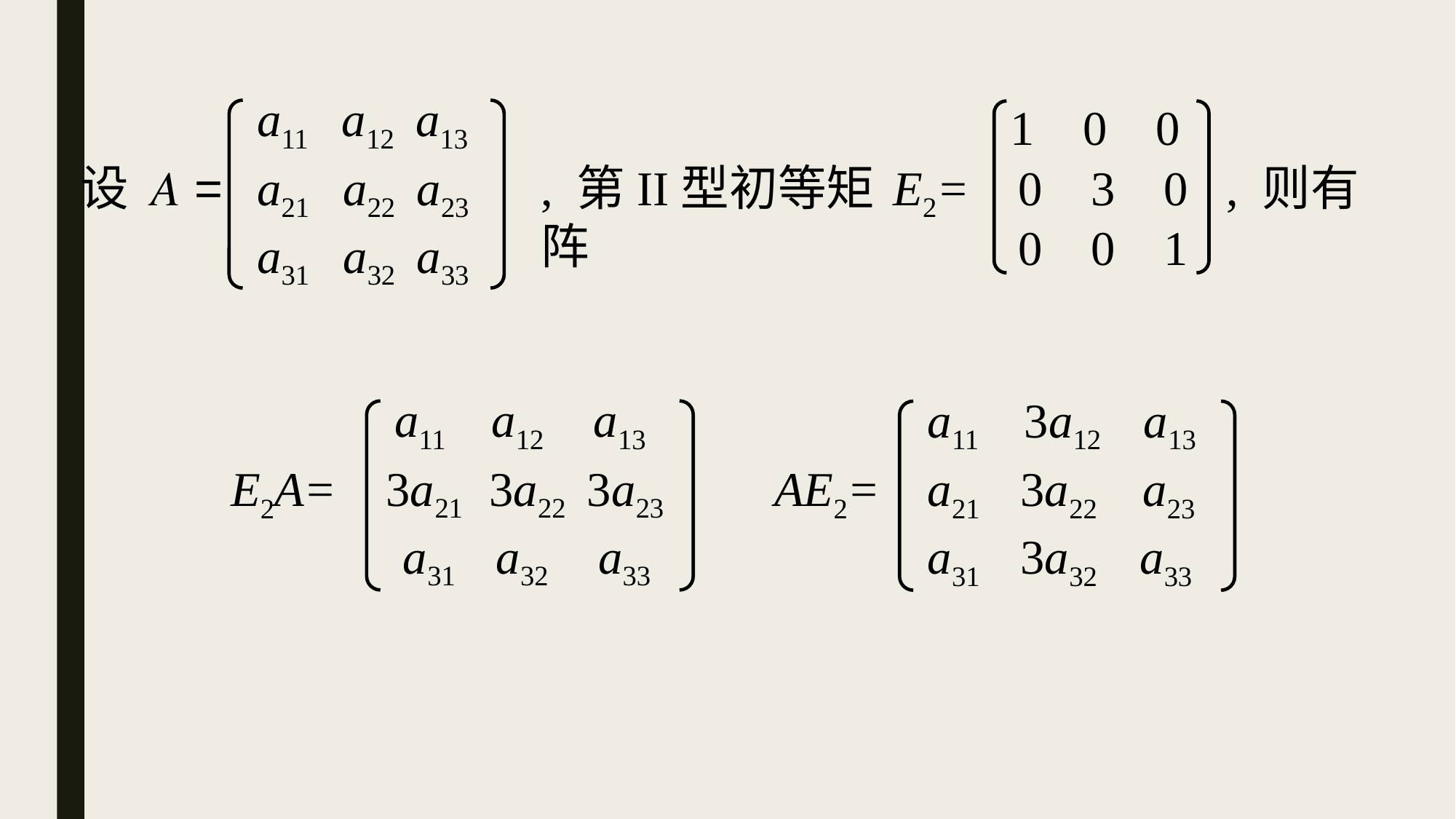

a11    a12   a13
1    0    0

, 则有
设 A =
a21    a22   a23
, 第II型初等矩阵
E2=
 0    3    0
 0    0    1
a31    a32   a33
a11     a12       a13
a11     3a12      a13

3a21   3a22   3a23
E2A=
AE2=
a21     3a22     a23
a31     a32       a33
a31     3a32      a33